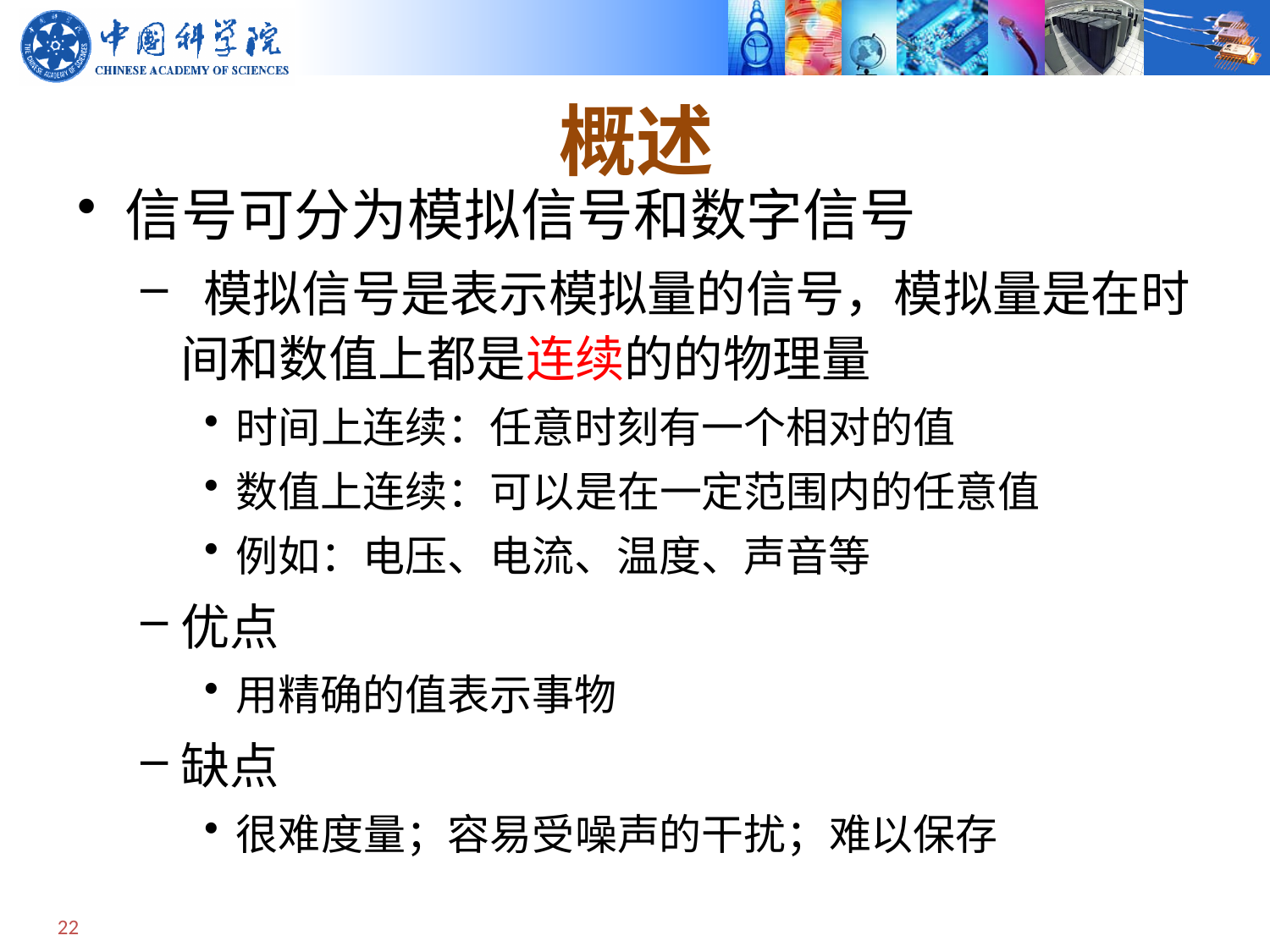

# 概述
信号可分为模拟信号和数字信号
 模拟信号是表示模拟量的信号，模拟量是在时间和数值上都是连续的的物理量
时间上连续：任意时刻有一个相对的值
数值上连续：可以是在一定范围内的任意值
例如：电压、电流、温度、声音等
优点
用精确的值表示事物
缺点
很难度量；容易受噪声的干扰；难以保存